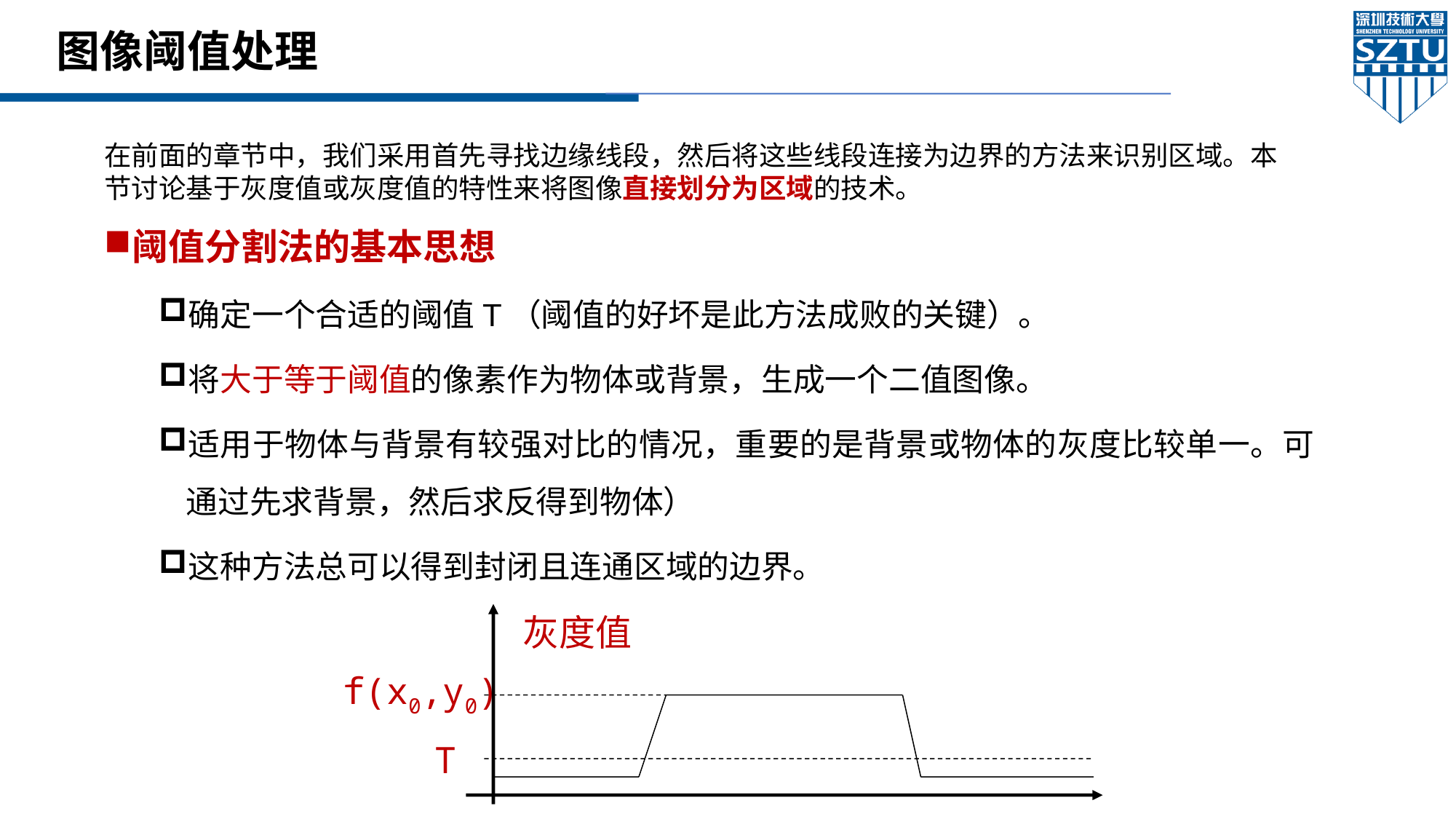

# 图像阈值处理
在前面的章节中，我们采用首先寻找边缘线段，然后将这些线段连接为边界的方法来识别区域。本节讨论基于灰度值或灰度值的特性来将图像直接划分为区域的技术。
阈值分割法的基本思想
确定一个合适的阈值T（阈值的好坏是此方法成败的关键）。
将大于等于阈值的像素作为物体或背景，生成一个二值图像。
适用于物体与背景有较强对比的情况，重要的是背景或物体的灰度比较单一。可通过先求背景，然后求反得到物体）
这种方法总可以得到封闭且连通区域的边界。

灰度值
f(x0,y0)

T